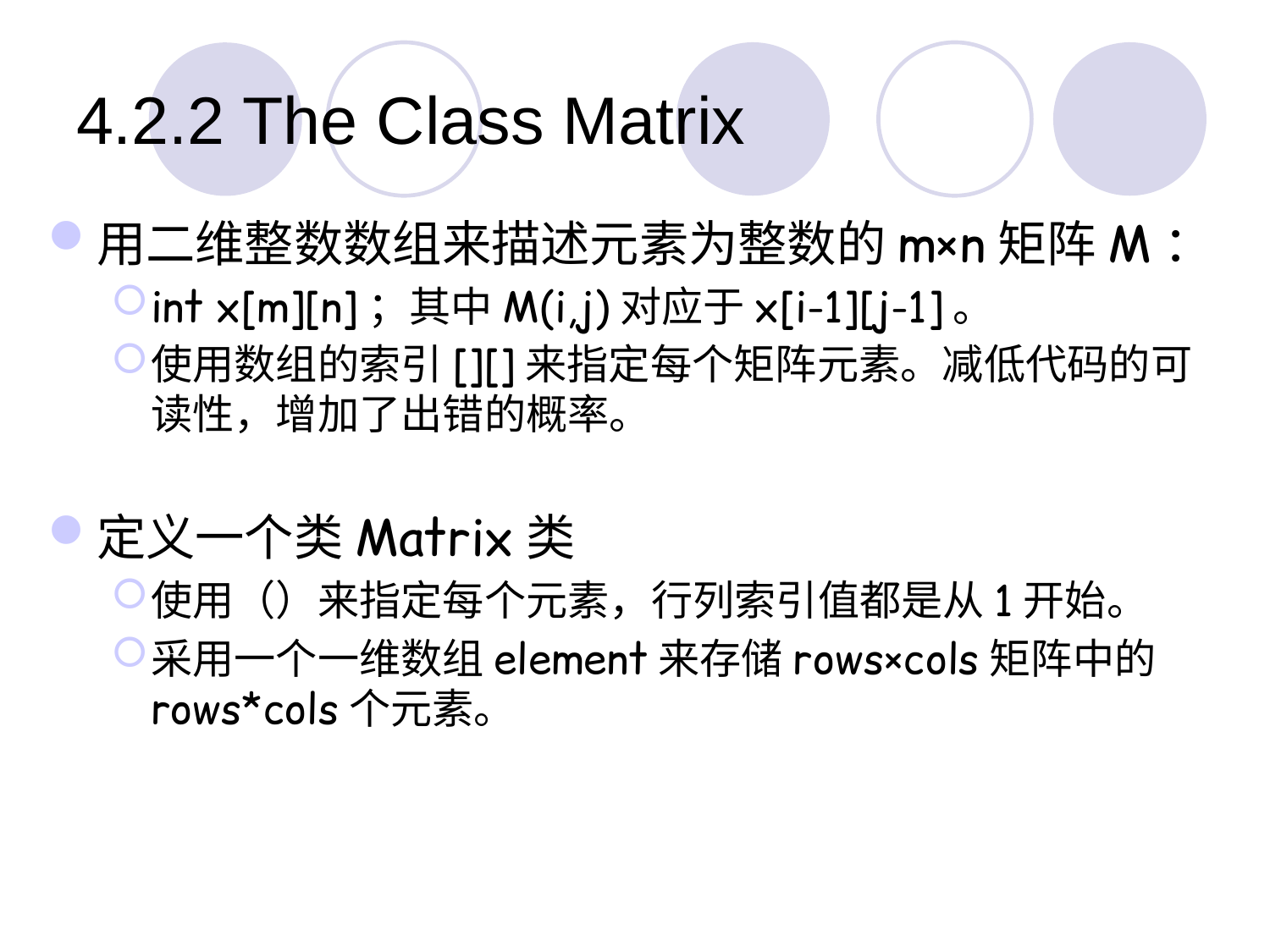

# 4.2.2 The Class Matrix
用二维整数数组来描述元素为整数的m×n矩阵M：
int x[m][n]；其中M(i,j)对应于x[i-1][j-1]。
使用数组的索引[][]来指定每个矩阵元素。减低代码的可读性，增加了出错的概率。

定义一个类Matrix类
使用（）来指定每个元素，行列索引值都是从1开始。
采用一个一维数组element来存储rows×cols矩阵中的rows*cols个元素。

21